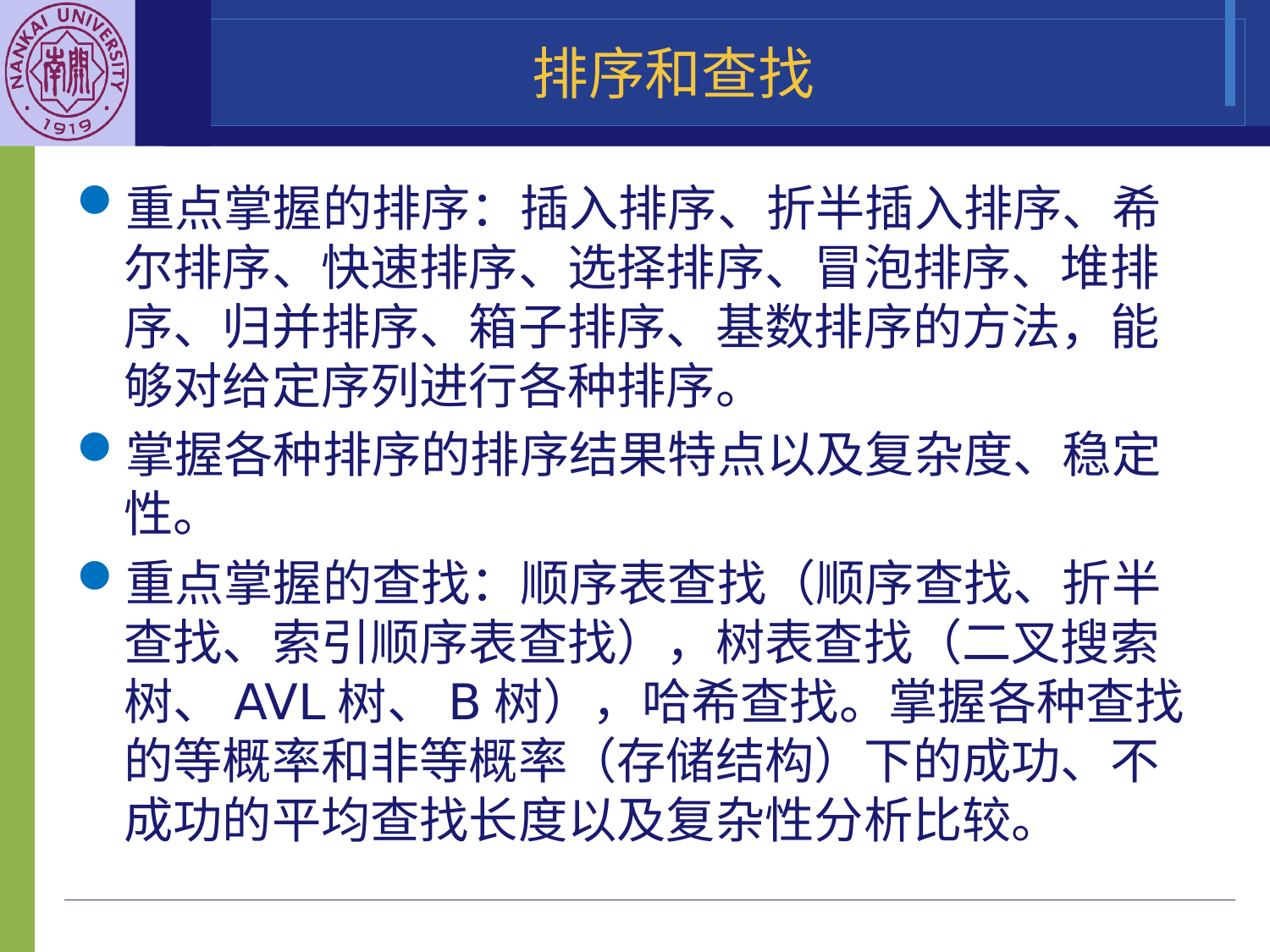

# 排序和查找
重点掌握的排序：插入排序、折半插入排序、希尔排序、快速排序、选择排序、冒泡排序、堆排序、归并排序、箱子排序、基数排序的方法，能够对给定序列进行各种排序。
掌握各种排序的排序结果特点以及复杂度、稳定性。
重点掌握的查找：顺序表查找（顺序查找、折半查找、索引顺序表查找），树表查找（二叉搜索树、AVL树、B树），哈希查找。掌握各种查找的等概率和非等概率（存储结构）下的成功、不成功的平均查找长度以及复杂性分析比较。